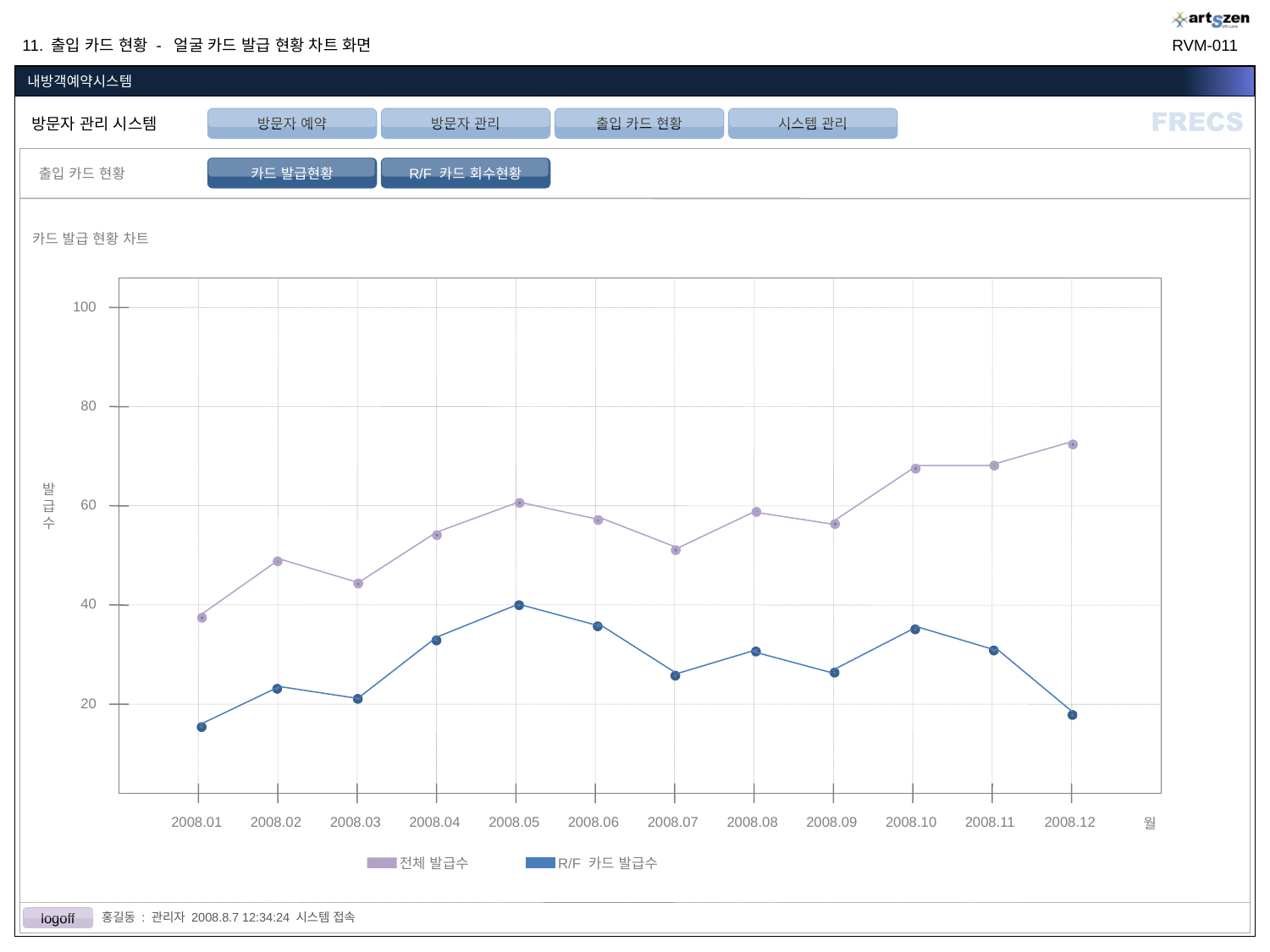

11. 출입 카드 현황 -  얼굴 카드 발급 현황 차트 화면
RVM-011
방문자 예약
방문자 관리
출입 카드 현황
시스템 관리

카드 발급현황
R/F 카드 회수현황
 출입 카드 현황

카드 발급 현황 차트

100
80

발급수
60

40

20

2008.01
2008.02
2008.03
2008.04
2008.05
2008.06
2008.07
2008.08
2008.09
2008.10
2008.11
2008.12
월
전체 발급수
R/F 카드 발급수
홍길동 : 관리자 2008.8.7 12:34:24 시스템 접속
logoff